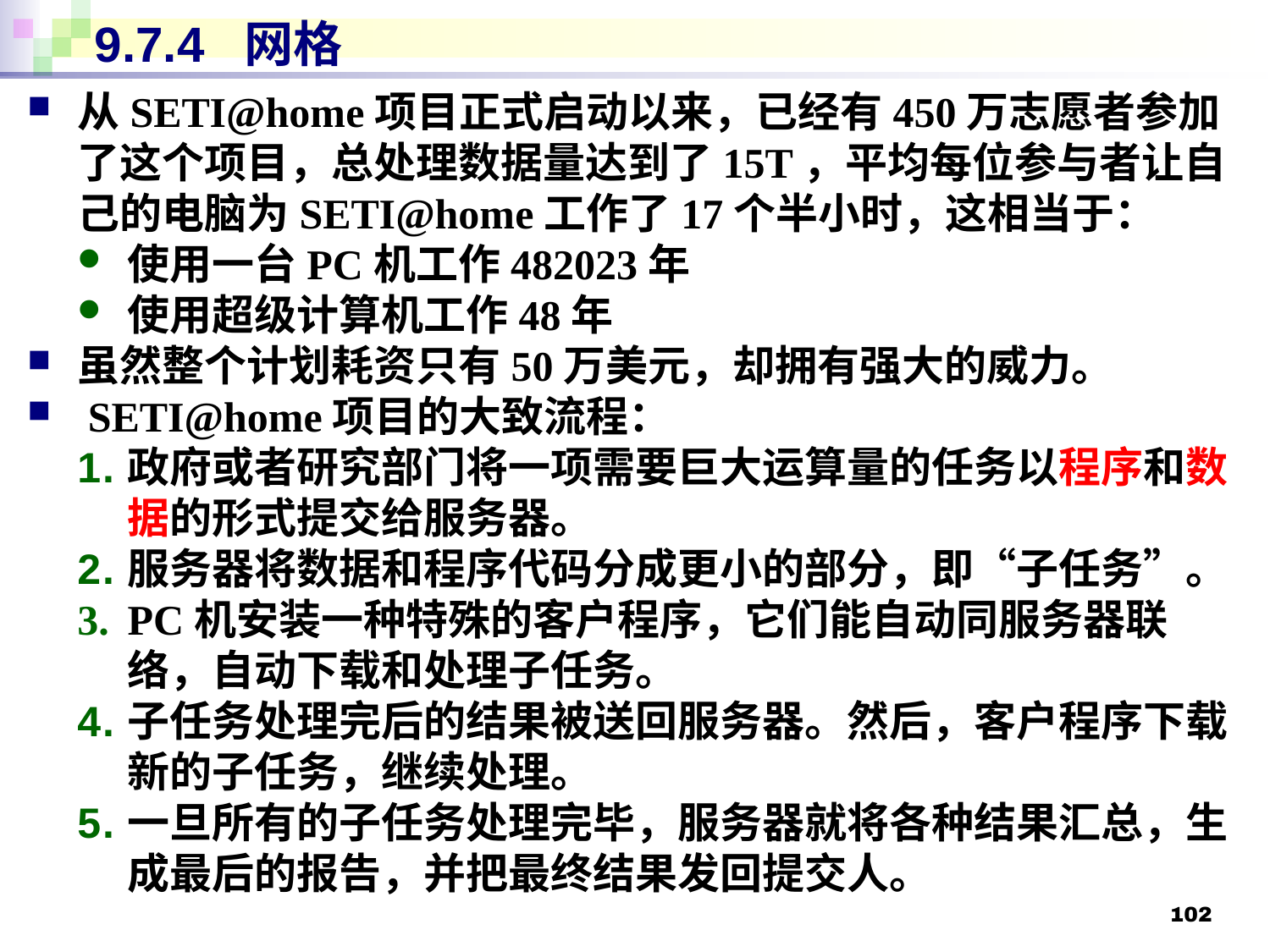

# 9.7.4  网格
从SETI@home项目正式启动以来，已经有450万志愿者参加了这个项目，总处理数据量达到了15T，平均每位参与者让自己的电脑为SETI@home工作了17个半小时，这相当于：
使用一台PC机工作482023年
使用超级计算机工作48年
虽然整个计划耗资只有50万美元，却拥有强大的威力。
 SETI@home项目的大致流程：
政府或者研究部门将一项需要巨大运算量的任务以程序和数据的形式提交给服务器。
服务器将数据和程序代码分成更小的部分，即“子任务”。
PC机安装一种特殊的客户程序，它们能自动同服务器联络，自动下载和处理子任务。
子任务处理完后的结果被送回服务器。然后，客户程序下载新的子任务，继续处理。
一旦所有的子任务处理完毕，服务器就将各种结果汇总，生成最后的报告，并把最终结果发回提交人。
102